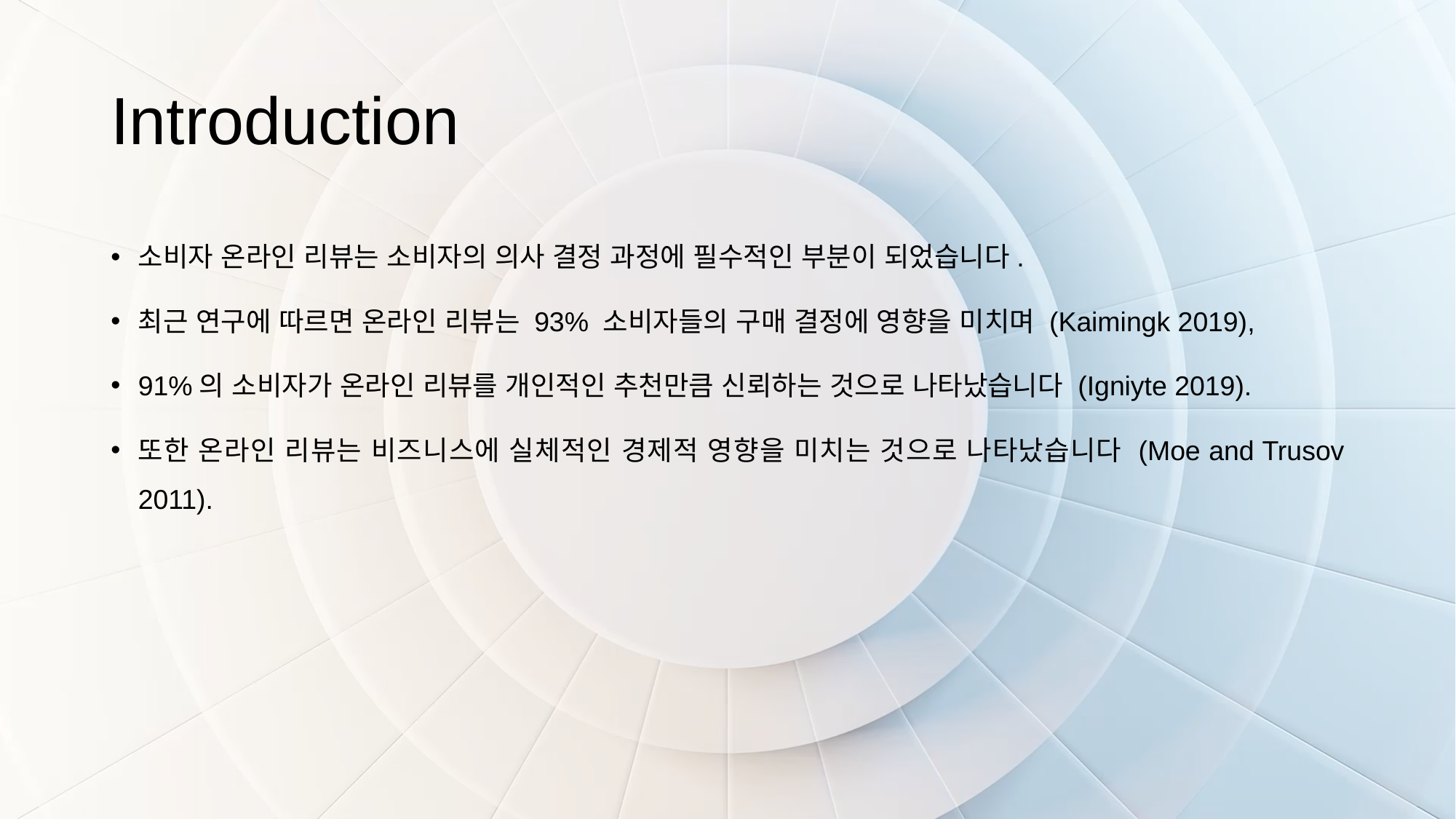

# Introduction
소비자 온라인 리뷰는 소비자의 의사 결정 과정에 필수적인 부분이 되었습니다.
최근 연구에 따르면 온라인 리뷰는 93% 소비자들의 구매 결정에 영향을 미치며 (Kaimingk 2019),
91%의 소비자가 온라인 리뷰를 개인적인 추천만큼 신뢰하는 것으로 나타났습니다 (Igniyte 2019).
또한 온라인 리뷰는 비즈니스에 실체적인 경제적 영향을 미치는 것으로 나타났습니다 (Moe and Trusov 2011).